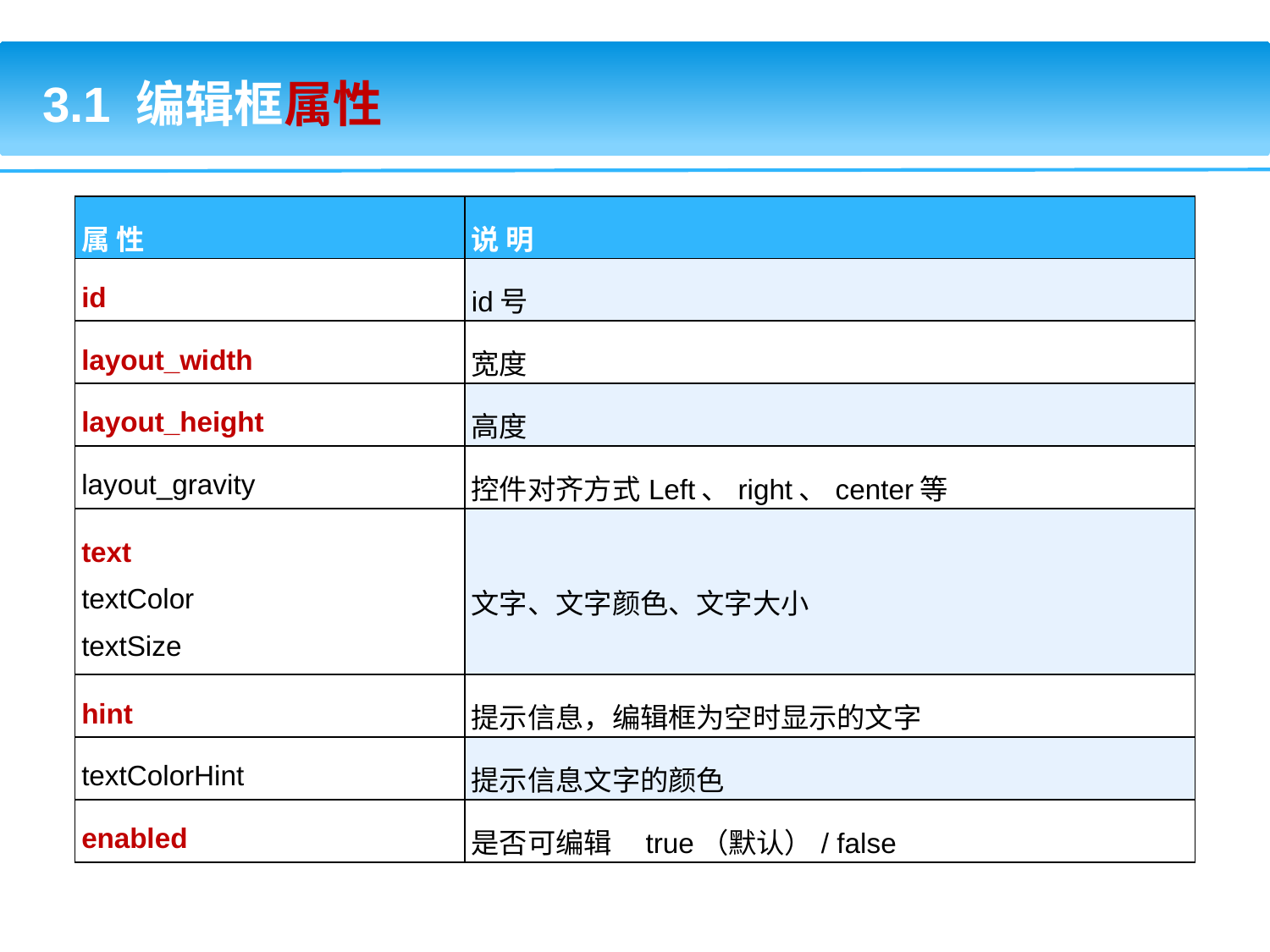

3.1 编辑框属性

| 属 性 | 说 明 |
| --- | --- |
| id | id号 |
| layout\_width | 宽度 |
| layout\_height | 高度 |
| layout\_gravity | 控件对齐方式Left、right、center等 |
| text textColor textSize | 文字、文字颜色、文字大小 |
| hint | 提示信息，编辑框为空时显示的文字 |
| textColorHint | 提示信息文字的颜色 |
| enabled | 是否可编辑 true（默认）/ false |